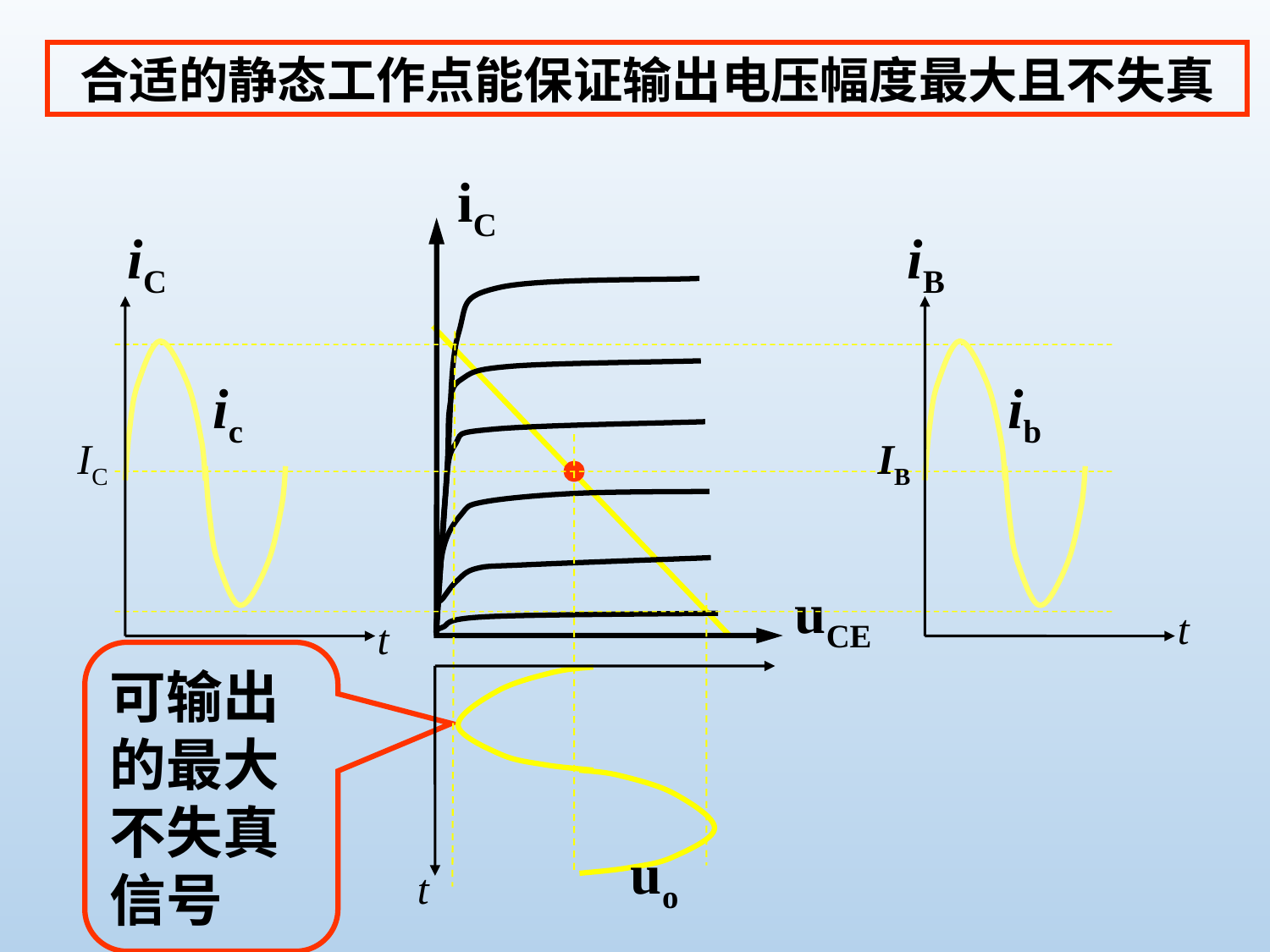

合适的静态工作点能保证输出电压幅度最大且不失真
iC

uCE
iC
iB

ic
ib

IC
IB

t
t

可输出的最大不失真信号

uo
t